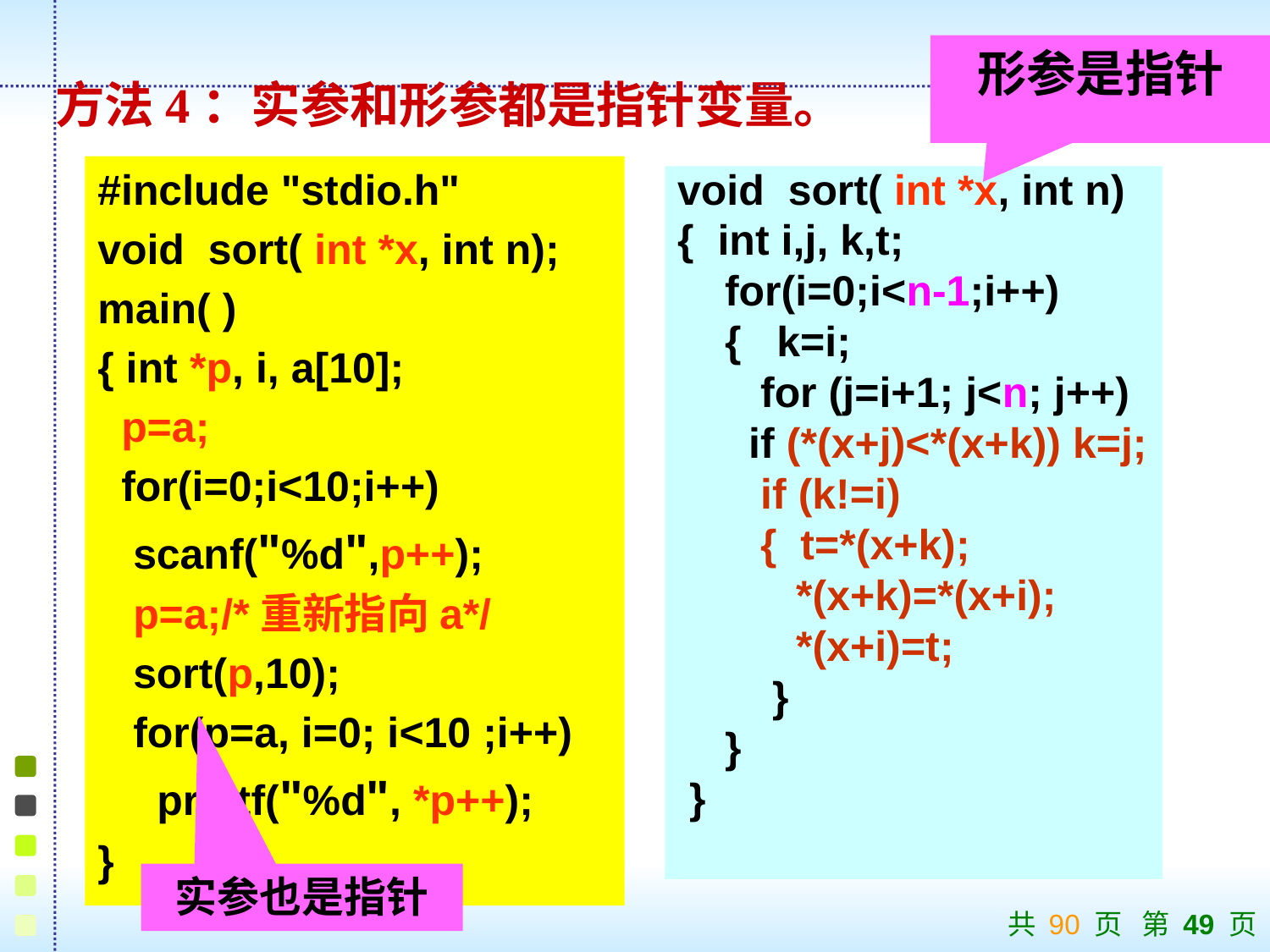

方法4：实参和形参都是指针变量。
形参是指针
#include "stdio.h"
void  sort( int *x, int n);
main( )
{ int *p, i, a[10];
  p=a;
  for(i=0;i<10;i++)
   scanf("%d",p++);
   p=a;/*重新指向a*/
   sort(p,10);
   for(p=a, i=0; i<10 ;i++)
     printf("%d", *p++);
}
void  sort( int *x, int n)
{  int i,j, k,t;
    for(i=0;i<n-1;i++)
    {   k=i;
       for (j=i+1; j<n; j++)
      if (*(x+j)<*(x+k)) k=j;
       if (k!=i)
       {  t=*(x+k);
          *(x+k)=*(x+i);
          *(x+i)=t;
        }
    }
 }

实参也是指针
共 90 页   第 49 页